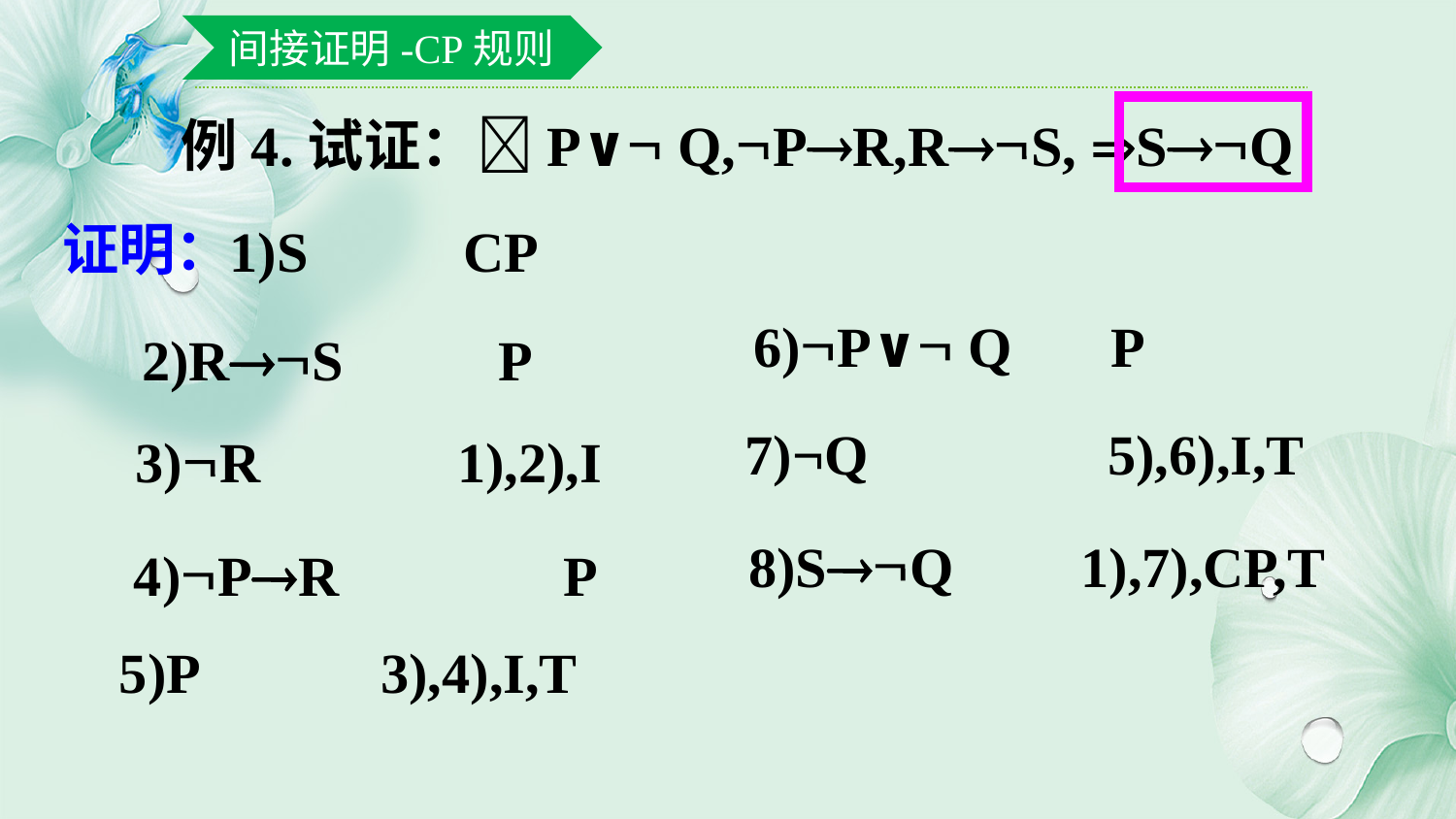

间接证明-CP规则

例4.试证：¬P∨¬ Q,¬P→R,R→¬S, ⇒S→¬Q
证明：
1)S           CP
6)¬P∨¬ Q       P
2)R→¬S           P
7)¬Q                 5),6),I,T
3)¬R              1),2),I
8)S→¬Q         1),7),CP,T
4)¬P→R                P
5)P             3),4),I,T